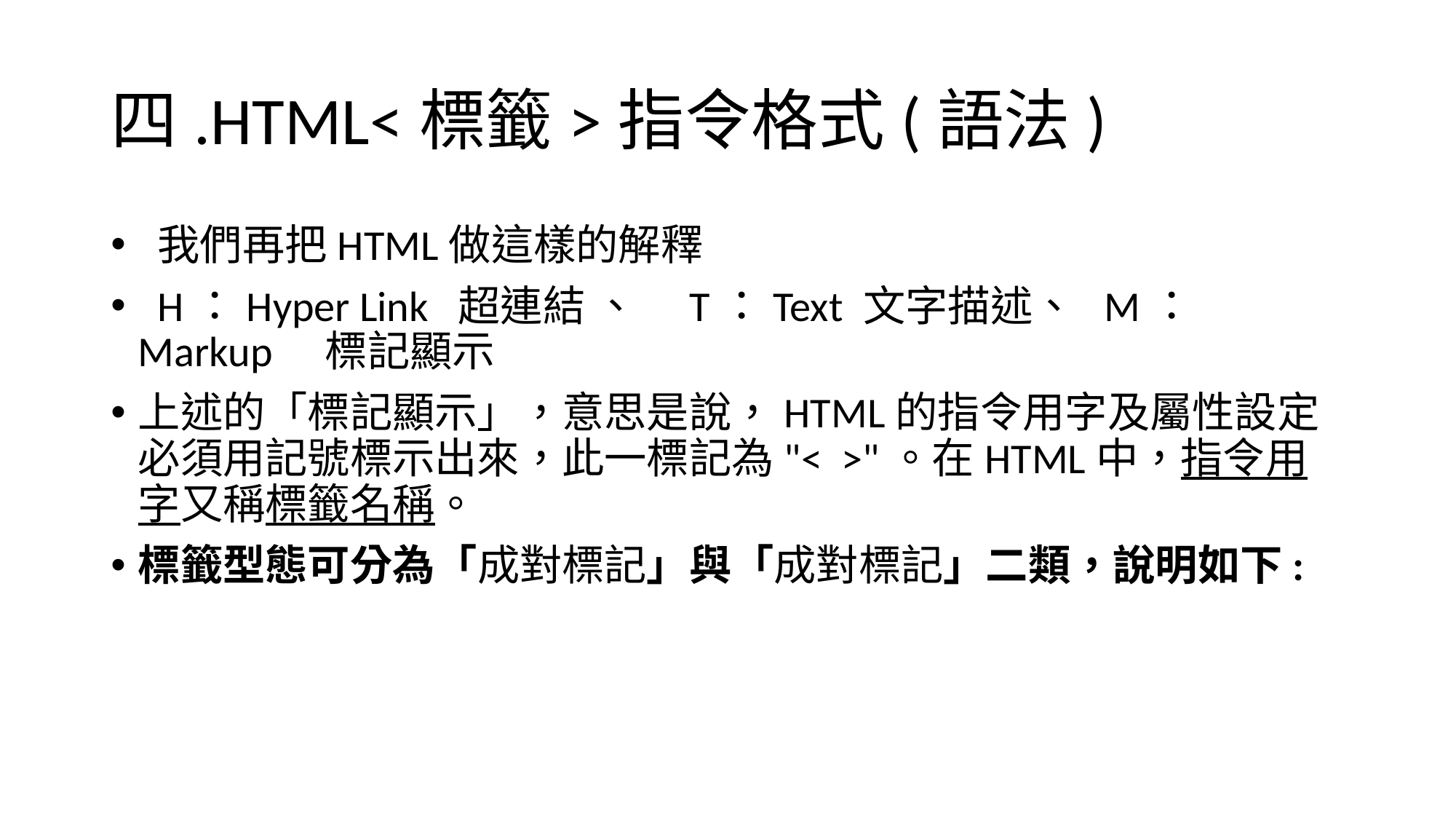

# 四.HTML<標籤>指令格式(語法)
 我們再把HTML做這樣的解釋
  H：Hyper Link  超連結 、　T：Text 文字描述、  M：Markup　標記顯示
上述的「標記顯示」，意思是說，HTML的指令用字及屬性設定必須用記號標示出來，此一標記為"<  >"。在HTML中，指令用字又稱標籤名稱。
標籤型態可分為「成對標記」與「成對標記」二類，說明如下: